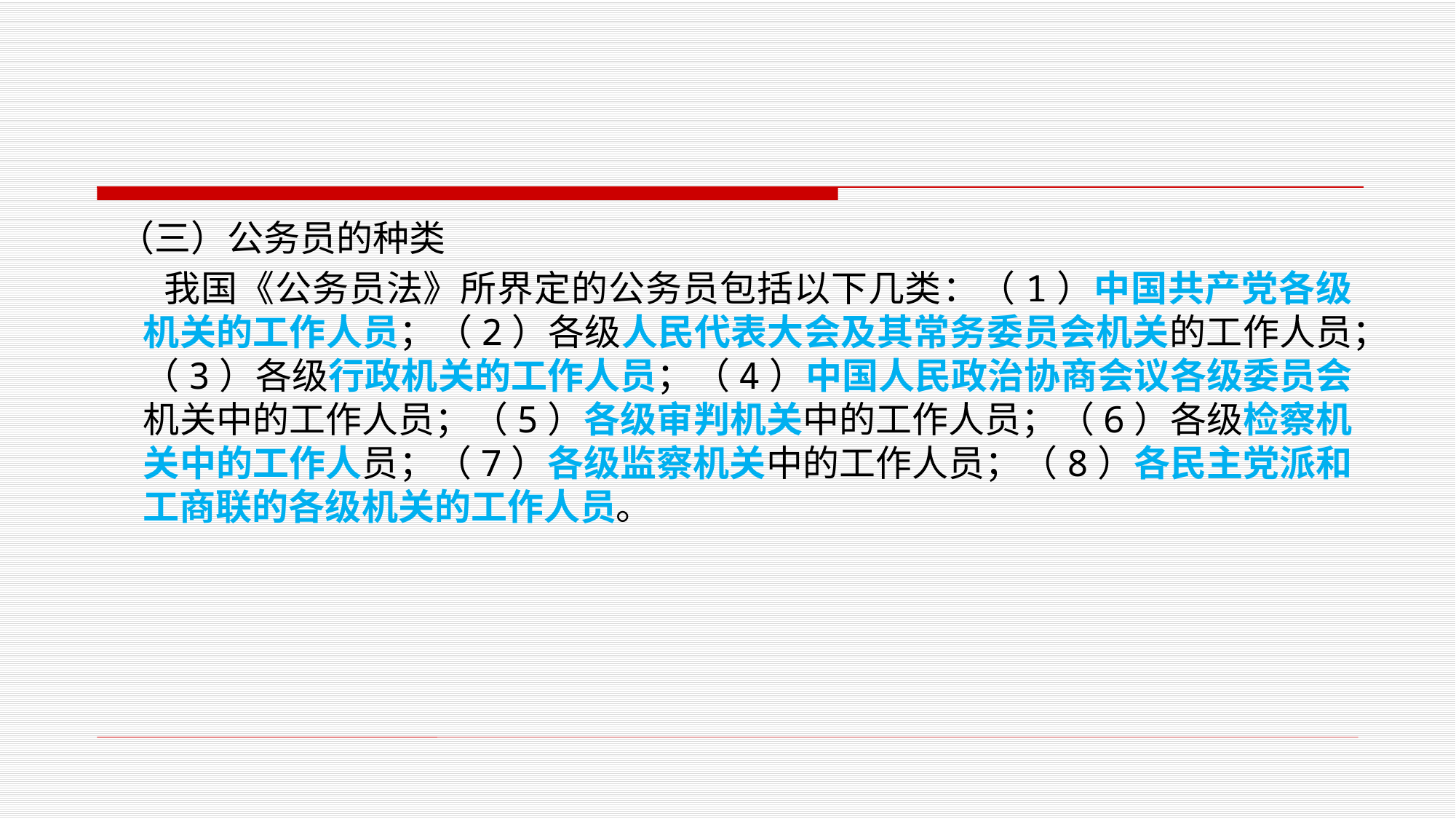

#
 （三）公务员的种类
      我国《公务员法》所界定的公务员包括以下几类：（1）中国共产党各级机关的工作人员；（2）各级人民代表大会及其常务委员会机关的工作人员；（3）各级行政机关的工作人员；（4）中国人民政治协商会议各级委员会机关中的工作人员；（5）各级审判机关中的工作人员；（6）各级检察机关中的工作人员；（7）各级监察机关中的工作人员；（8）各民主党派和工商联的各级机关的工作人员。